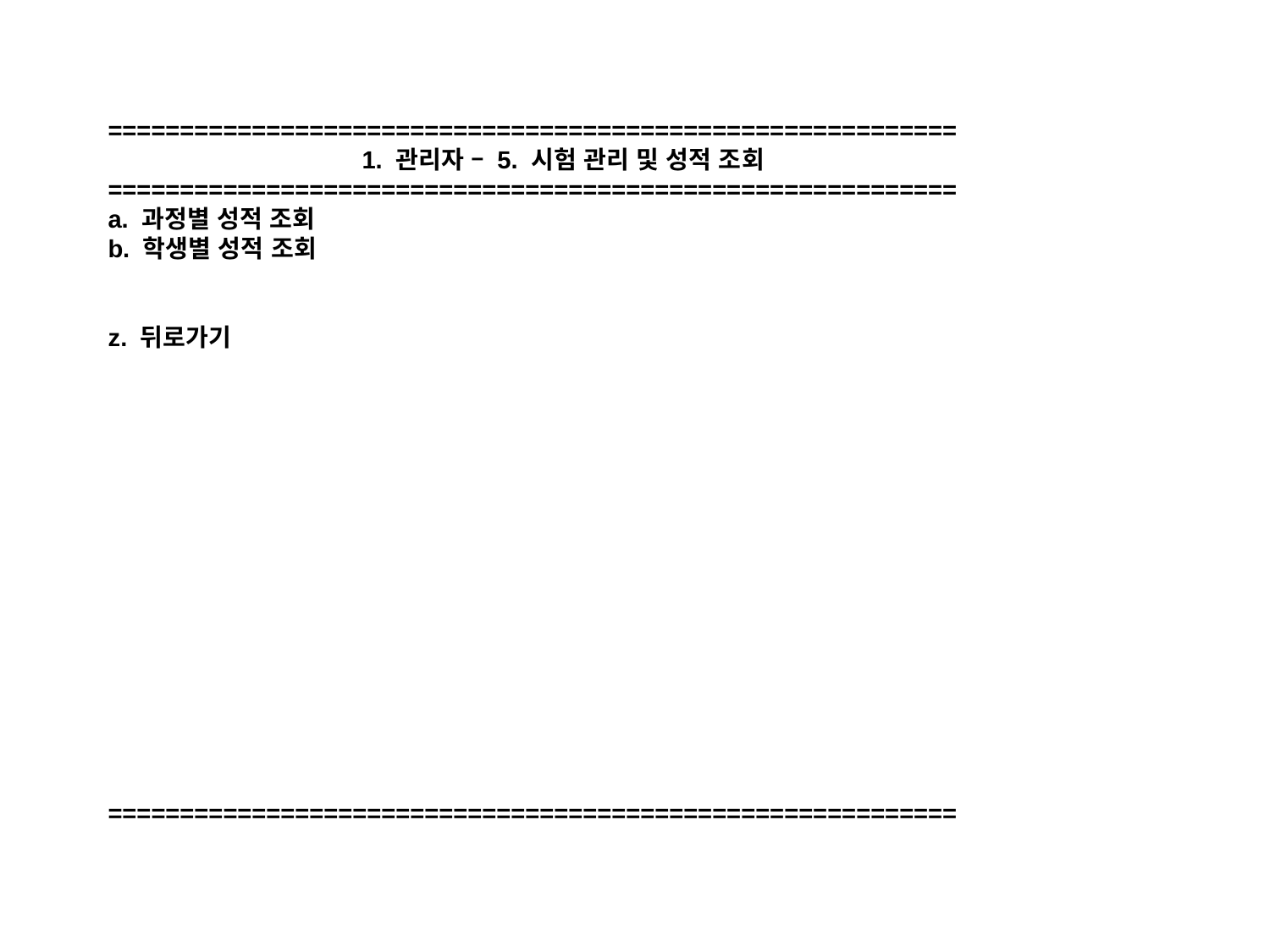

# =========================================================== 1. 관리자 – 5. 시험 관리 및 성적 조회=========================================================== a. 과정별 성적 조회 b. 학생별 성적 조회 z. 뒤로가기 ===========================================================